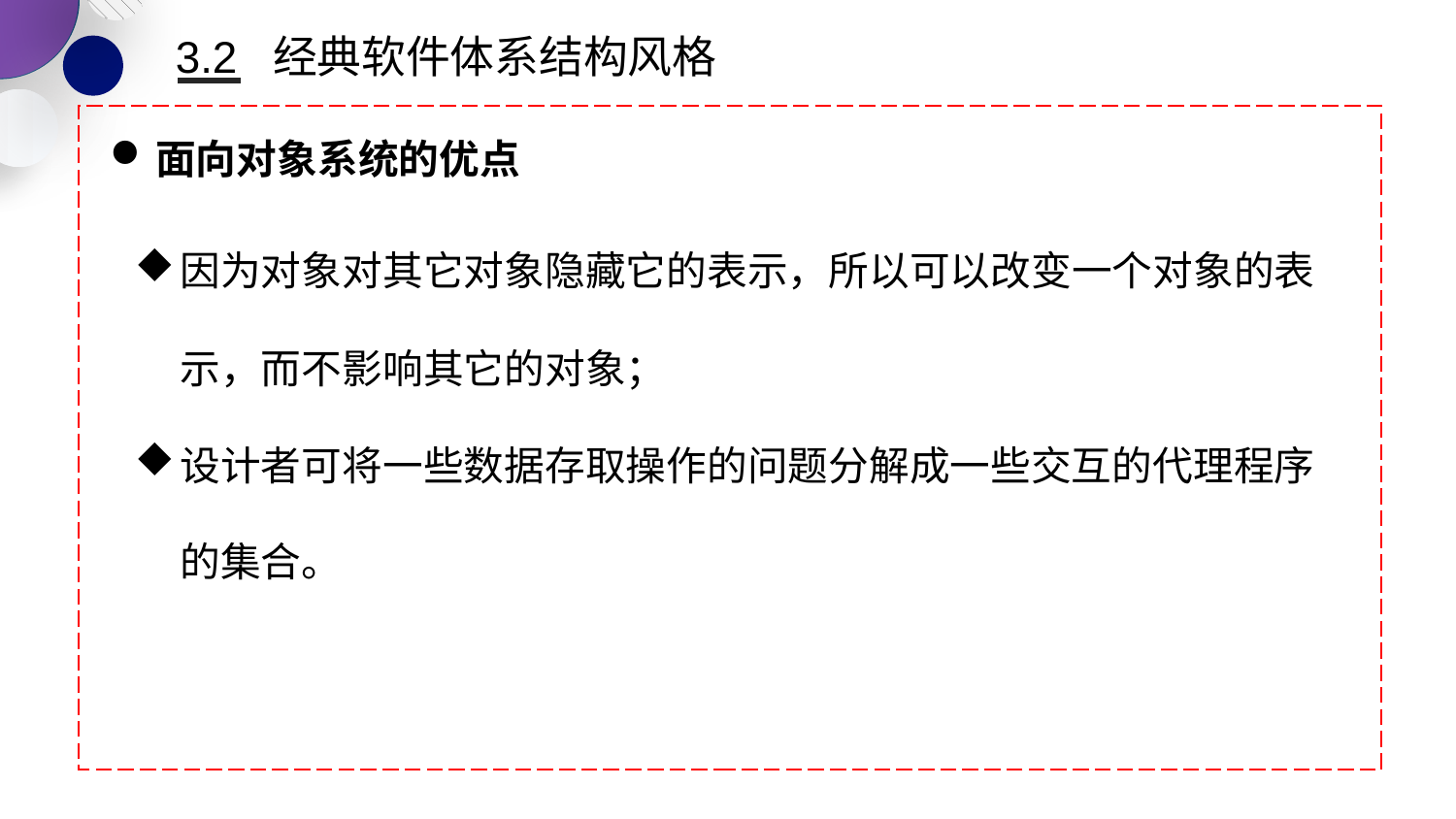

3.2  经典软件体系结构风格

面向对象系统的优点
因为对象对其它对象隐藏它的表示，所以可以改变一个对象的表示，而不影响其它的对象；
设计者可将一些数据存取操作的问题分解成一些交互的代理程序的集合。